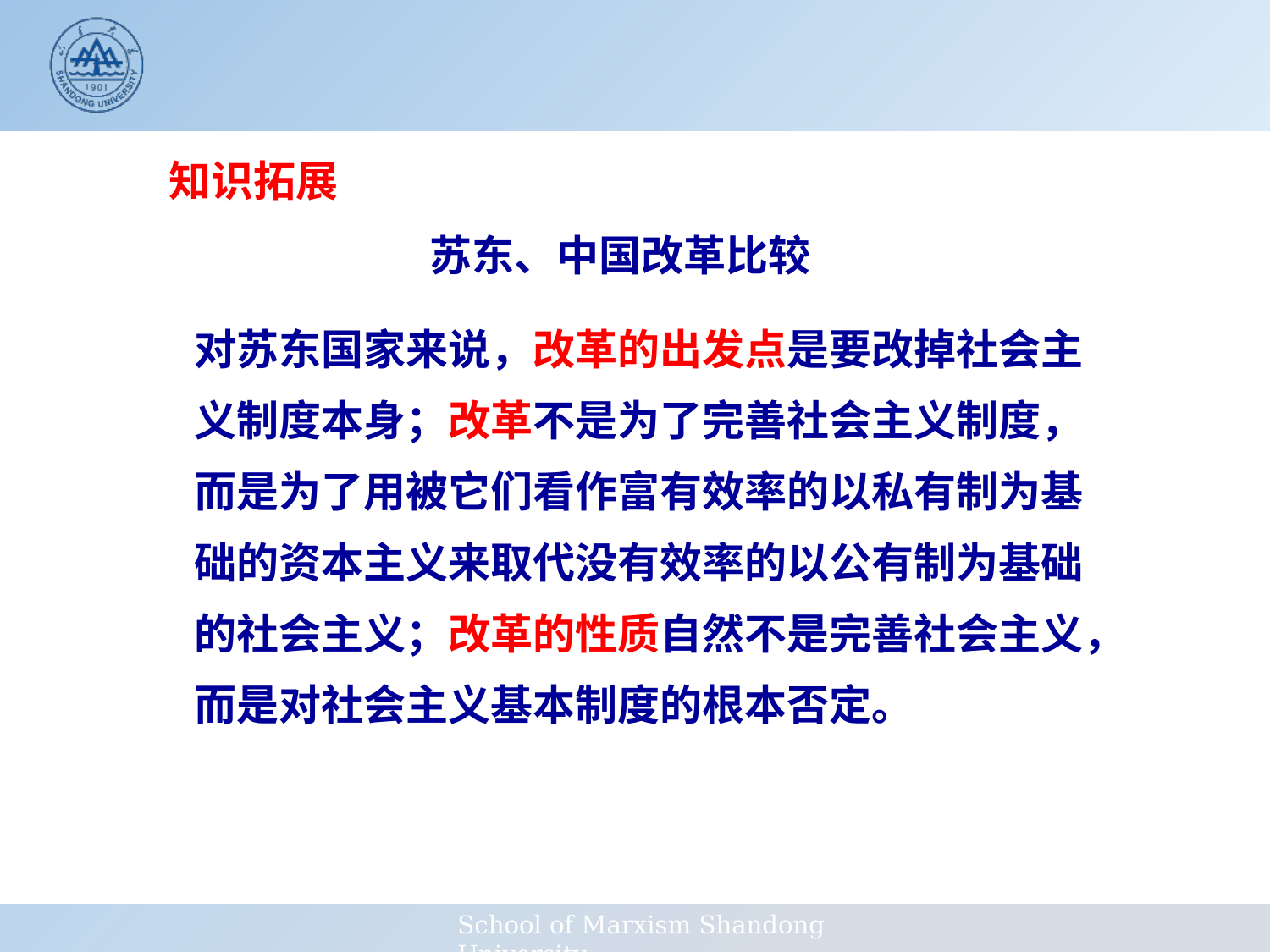

知识拓展
苏东、中国改革比较
对苏东国家来说，改革的出发点是要改掉社会主义制度本身；改革不是为了完善社会主义制度，而是为了用被它们看作富有效率的以私有制为基础的资本主义来取代没有效率的以公有制为基础的社会主义；改革的性质自然不是完善社会主义，而是对社会主义基本制度的根本否定。